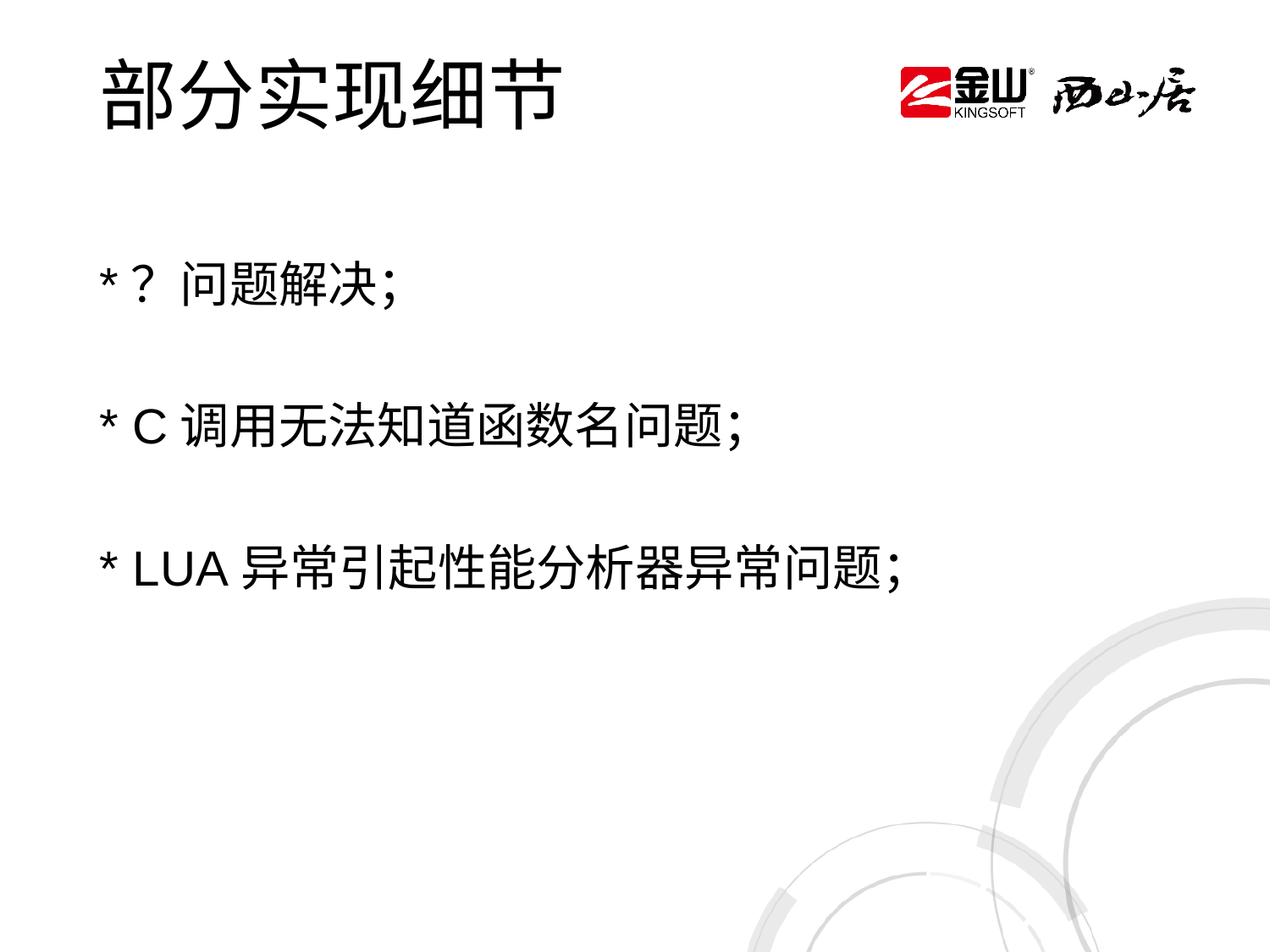

# 部分实现细节
*？问题解决；

* C调用无法知道函数名问题；

* LUA异常引起性能分析器异常问题；